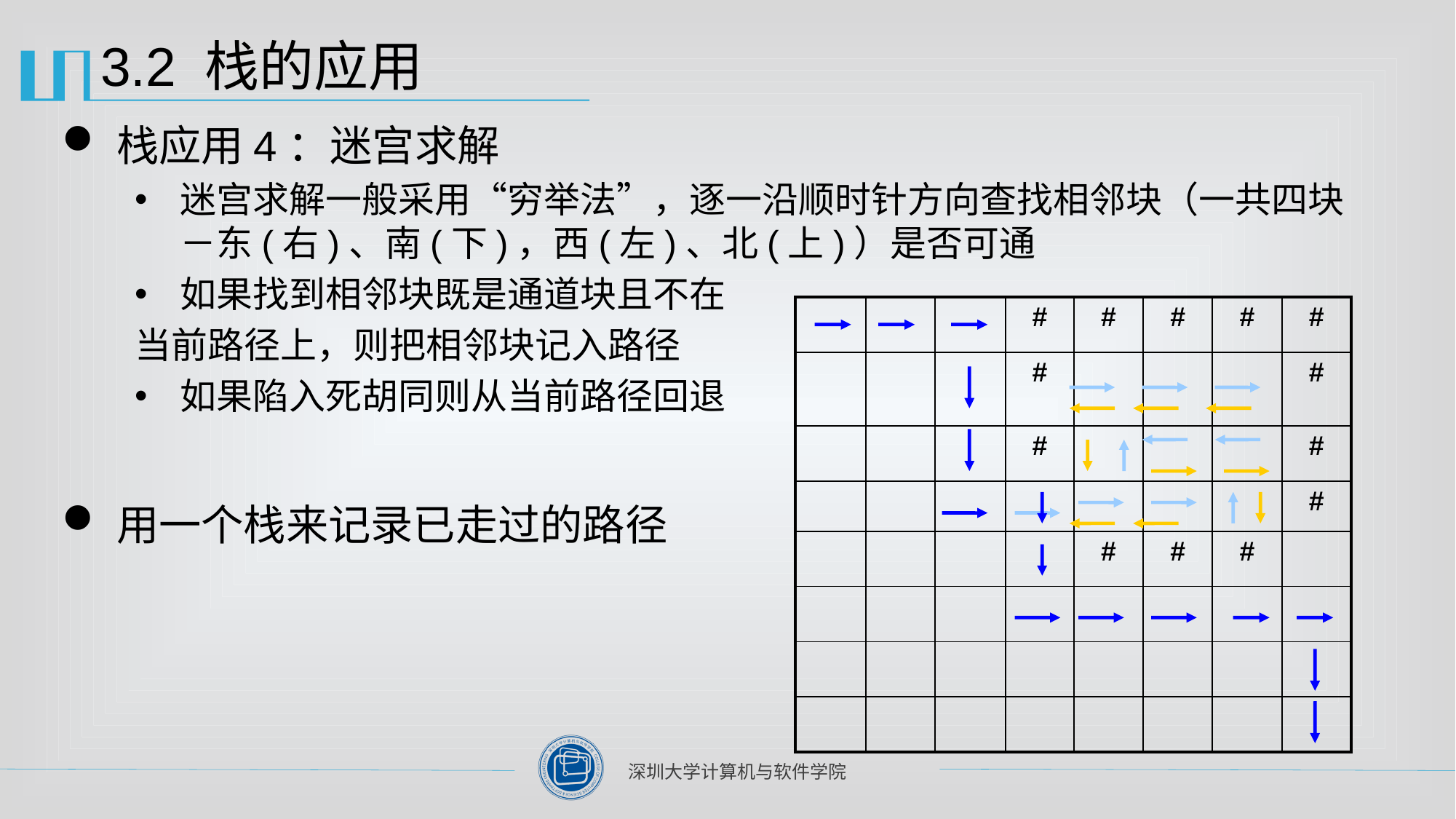

# 3.2 栈的应用
栈应用4：迷宫求解
迷宫求解一般采用“穷举法”，逐一沿顺时针方向查找相邻块（一共四块－东(右)、南(下)，西(左)、北(上)）是否可通
如果找到相邻块既是通道块且不在
当前路径上，则把相邻块记入路径
如果陷入死胡同则从当前路径回退

用一个栈来记录已走过的路径

|  |  |  | # | # | # | # | # |
| --- | --- | --- | --- | --- | --- | --- | --- |
|  |  |  | # |  |  |  | # |
|  |  |  | # |  |  |  | # |
|  |  |  |  |  |  |  | # |
|  |  |  |  | # | # | # |  |
|  |  |  |  |  |  |  |  |
|  |  |  |  |  |  |  |  |
|  |  |  |  |  |  |  |  |

27